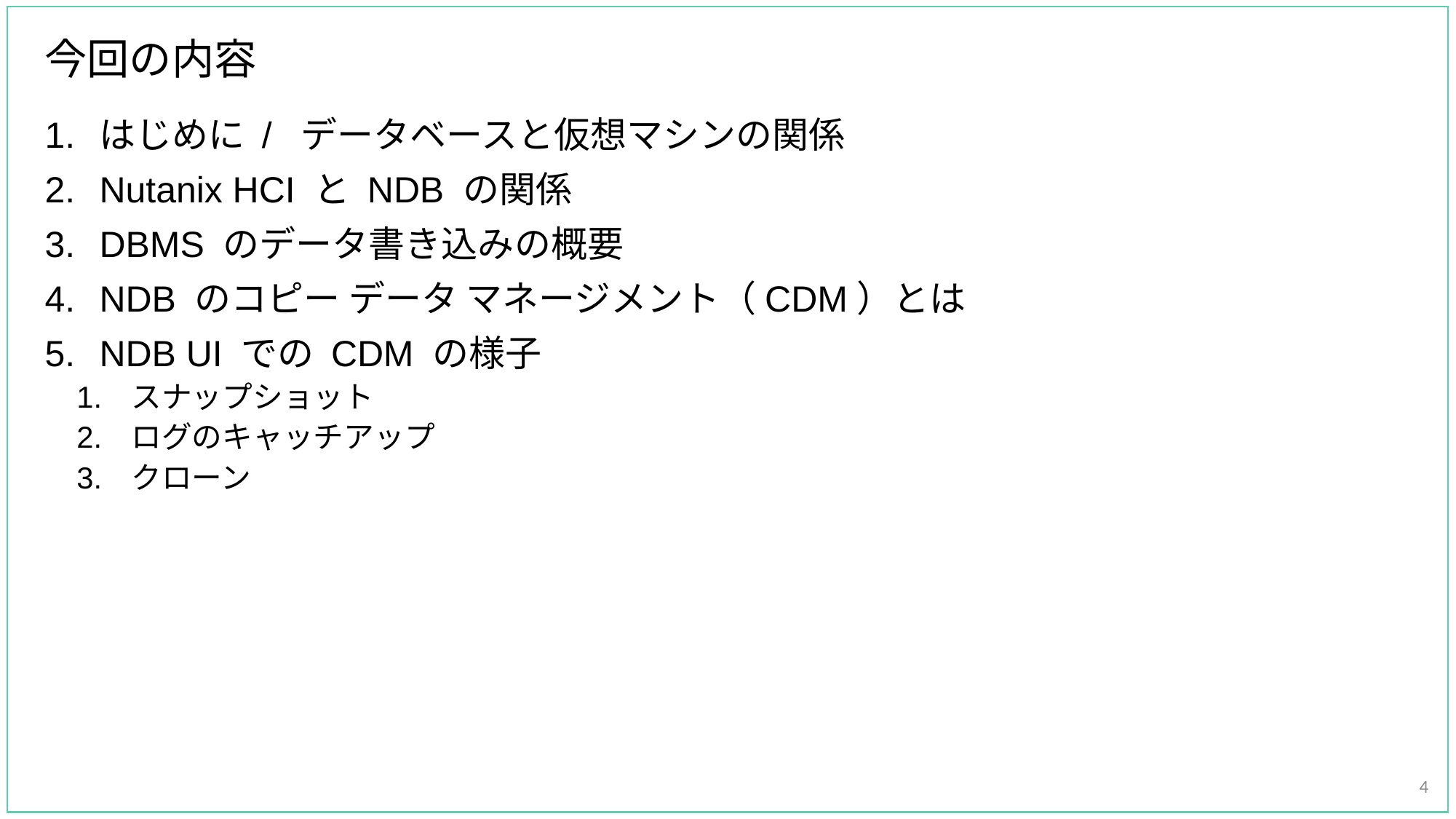

# 今回の内容
はじめに /  データベースと仮想マシンの関係
Nutanix HCI と NDB の関係
DBMS のデータ書き込みの概要
NDB のコピー データ マネージメント（CDM）とは
NDB UI での CDM の様子
スナップショット
ログのキャッチアップ
クローン

4